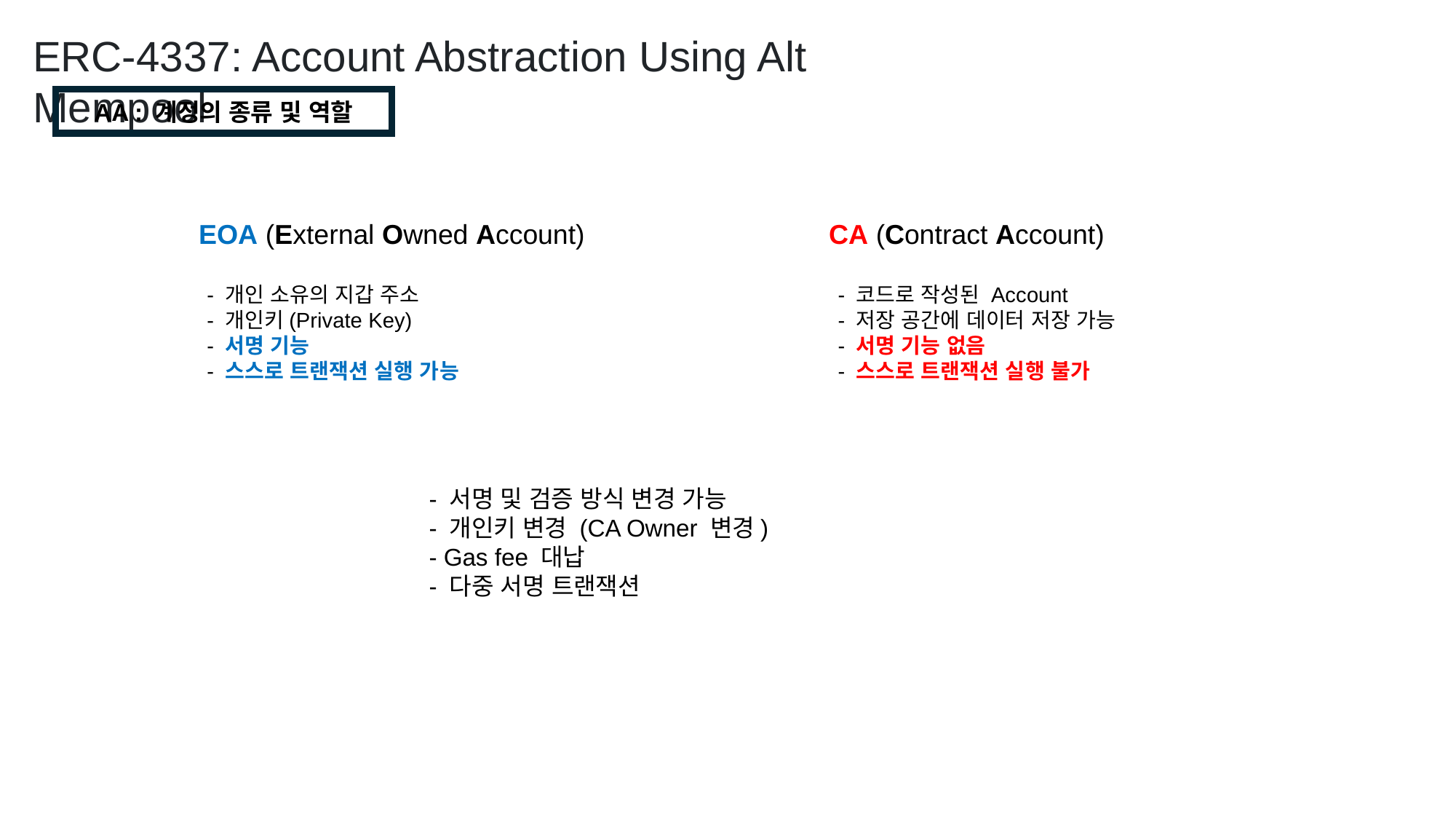

ERC-4337: Account Abstraction Using Alt Mempool
AA : 계정의 종류 및 역할
EOA (External Owned Account)
CA (Contract Account)
- 개인 소유의 지갑 주소
- 개인키(Private Key)
- 서명 기능
- 스스로 트랜잭션 실행 가능
- 코드로 작성된 Account
- 저장 공간에 데이터 저장 가능
- 서명 기능 없음
- 스스로 트랜잭션 실행 불가
- 서명 및 검증 방식 변경 가능
- 개인키 변경 (CA Owner 변경)
- Gas fee 대납
- 다중 서명 트랜잭션